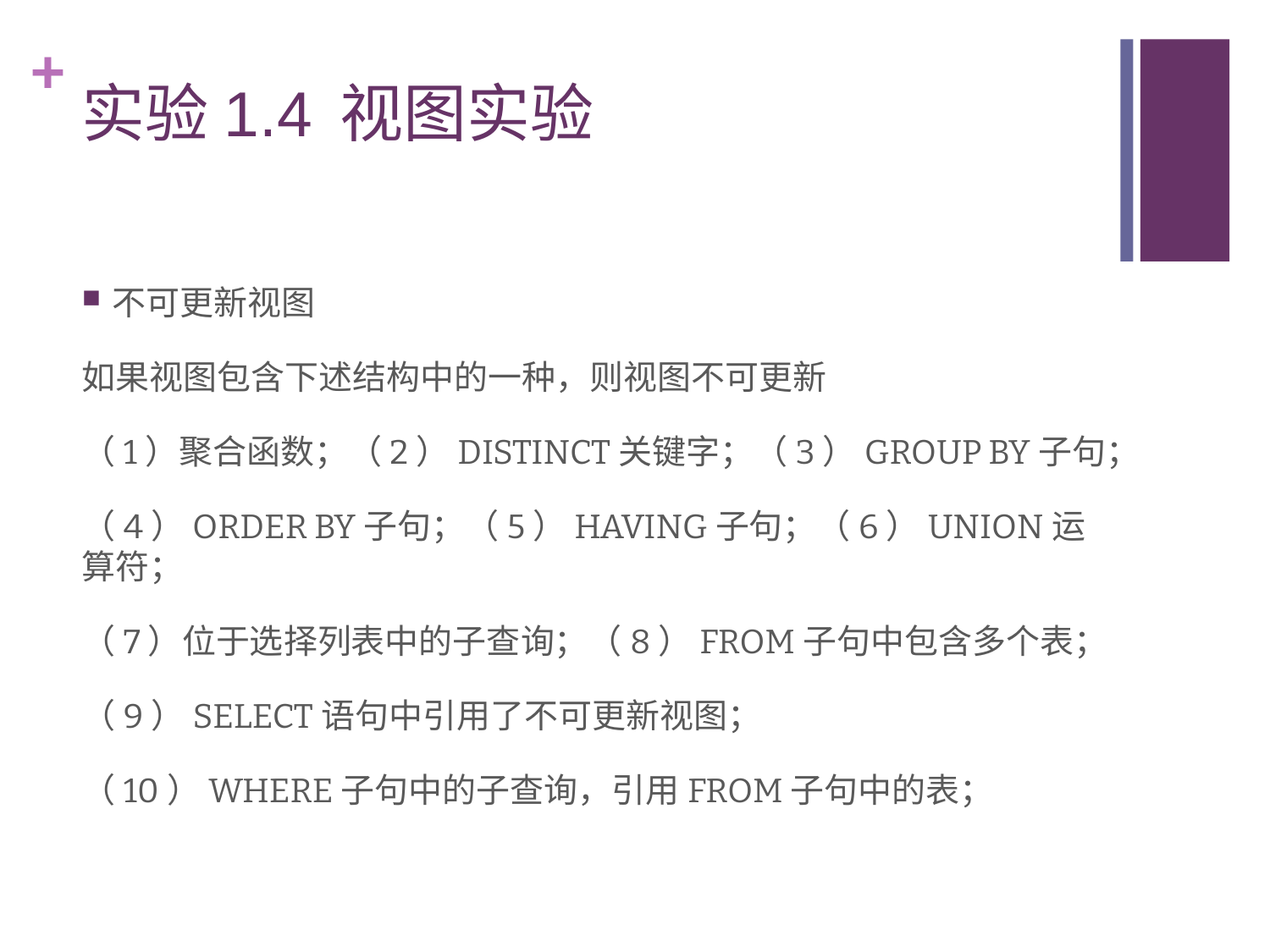

# 实验1.4 视图实验
不可更新视图
如果视图包含下述结构中的一种，则视图不可更新
（1）聚合函数；（2）DISTINCT关键字；（3）GROUP BY子句；
（4）ORDER BY子句；（5）HAVING子句；（6）UNION运算符；
（7）位于选择列表中的子查询；（8）FROM子句中包含多个表；
（9）SELECT语句中引用了不可更新视图；
（10）WHERE子句中的子查询，引用FROM子句中的表；